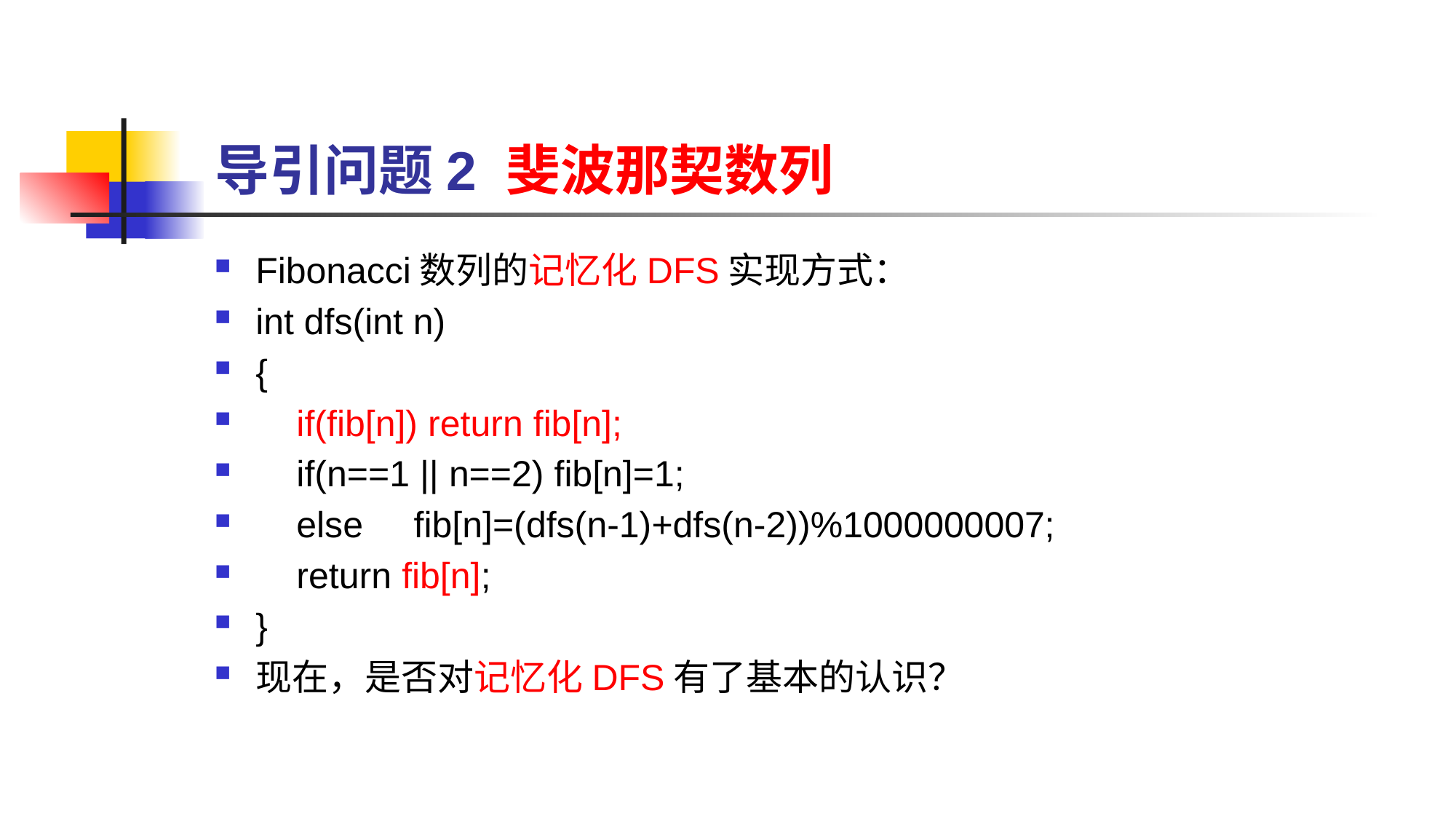

# 导引问题2 斐波那契数列
Fibonacci数列的记忆化DFS实现方式：
int dfs(int n)
{
    if(fib[n]) return fib[n];
    if(n==1 || n==2) fib[n]=1;
    else     fib[n]=(dfs(n-1)+dfs(n-2))%1000000007;
    return fib[n];
}
现在，是否对记忆化DFS有了基本的认识？

23